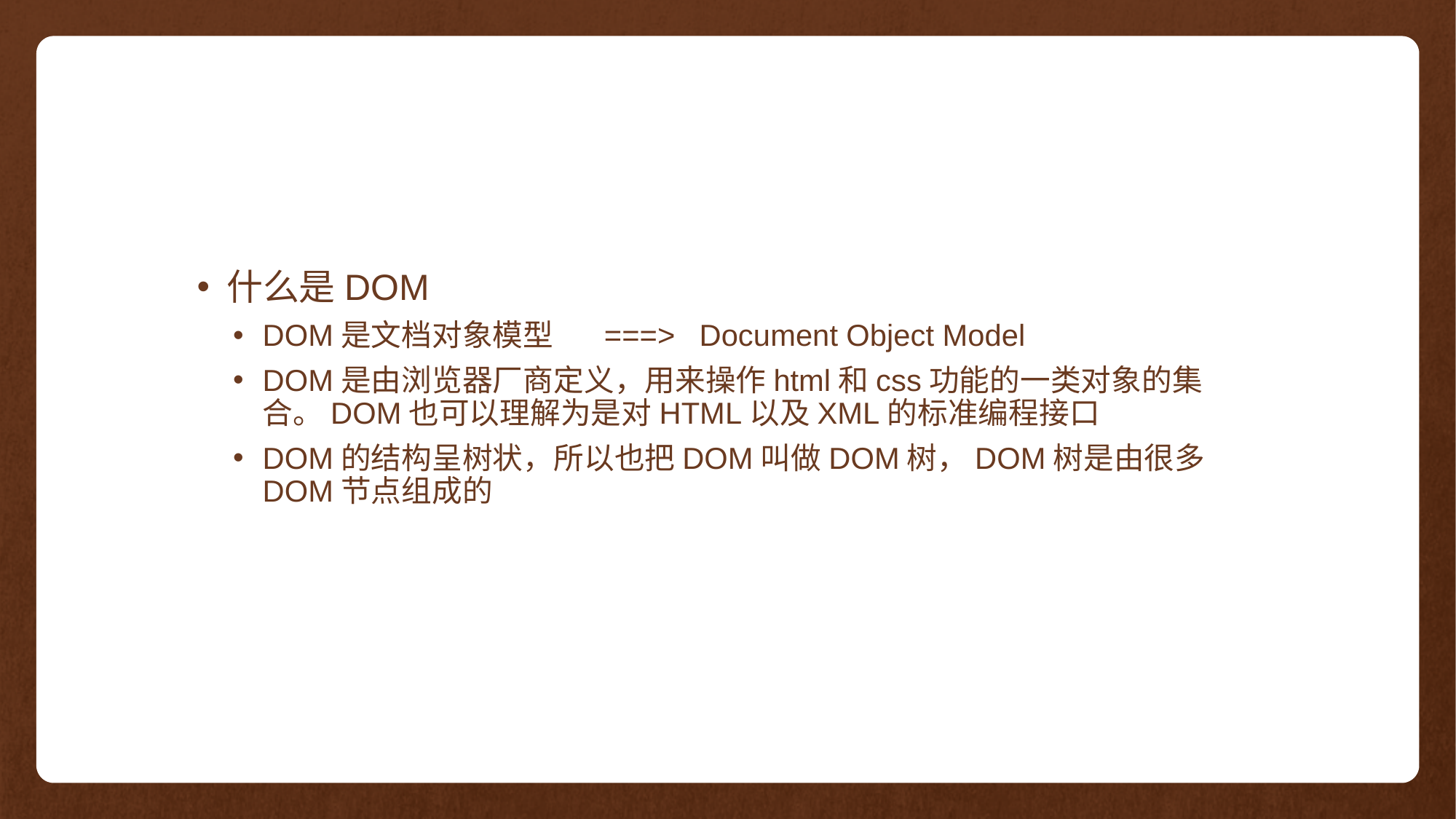

什么是DOM
DOM是文档对象模型	 ===> 	Document Object Model
DOM是由浏览器厂商定义，用来操作html和css功能的一类对象的集合。DOM也可以理解为是对HTML以及XML的标准编程接口
DOM的结构呈树状，所以也把DOM叫做DOM树，DOM树是由很多DOM节点组成的